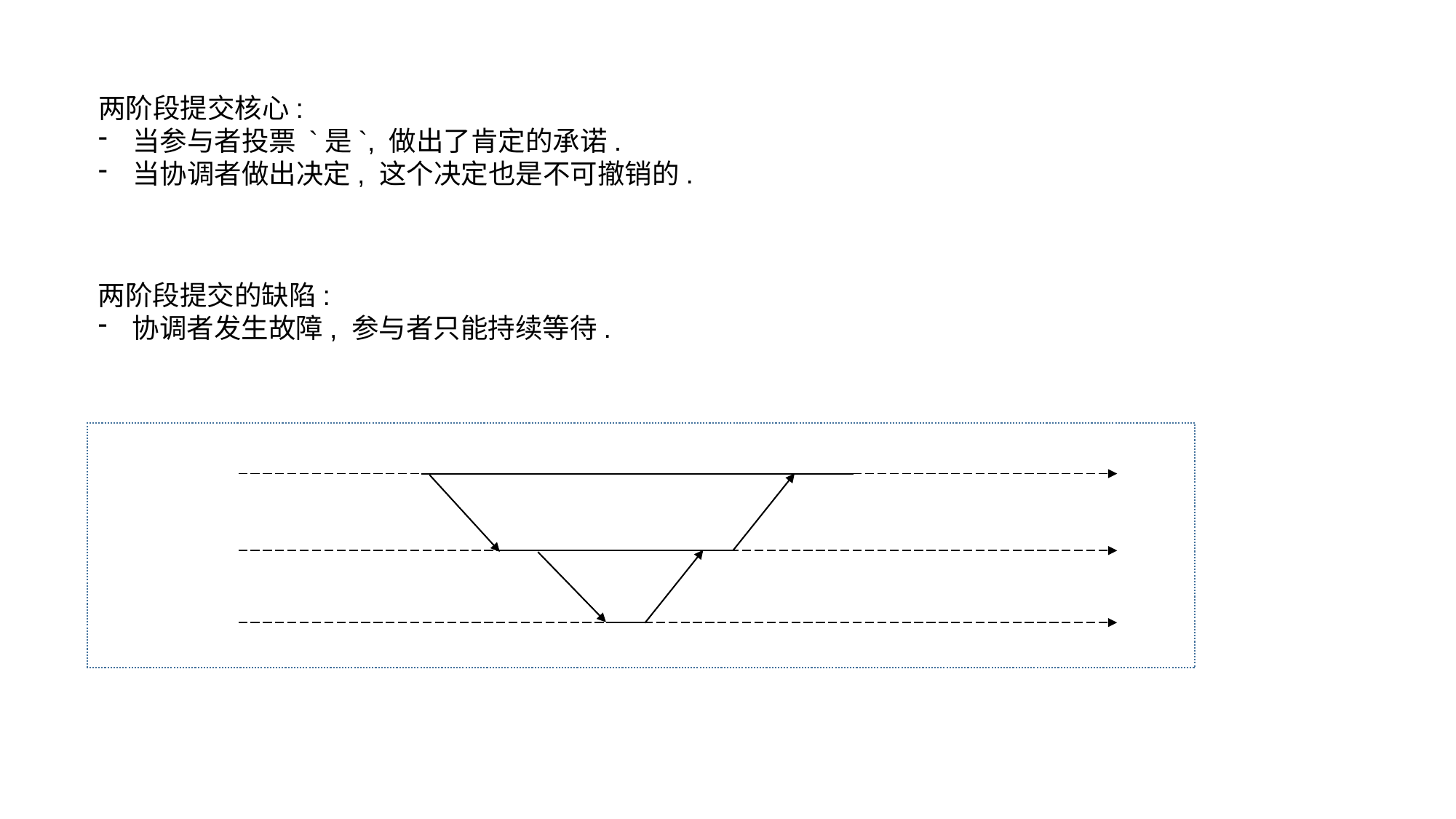

两阶段提交核心:
当参与者投票 `是`, 做出了肯定的承诺.
当协调者做出决定, 这个决定也是不可撤销的.
两阶段提交的缺陷:
协调者发生故障, 参与者只能持续等待.